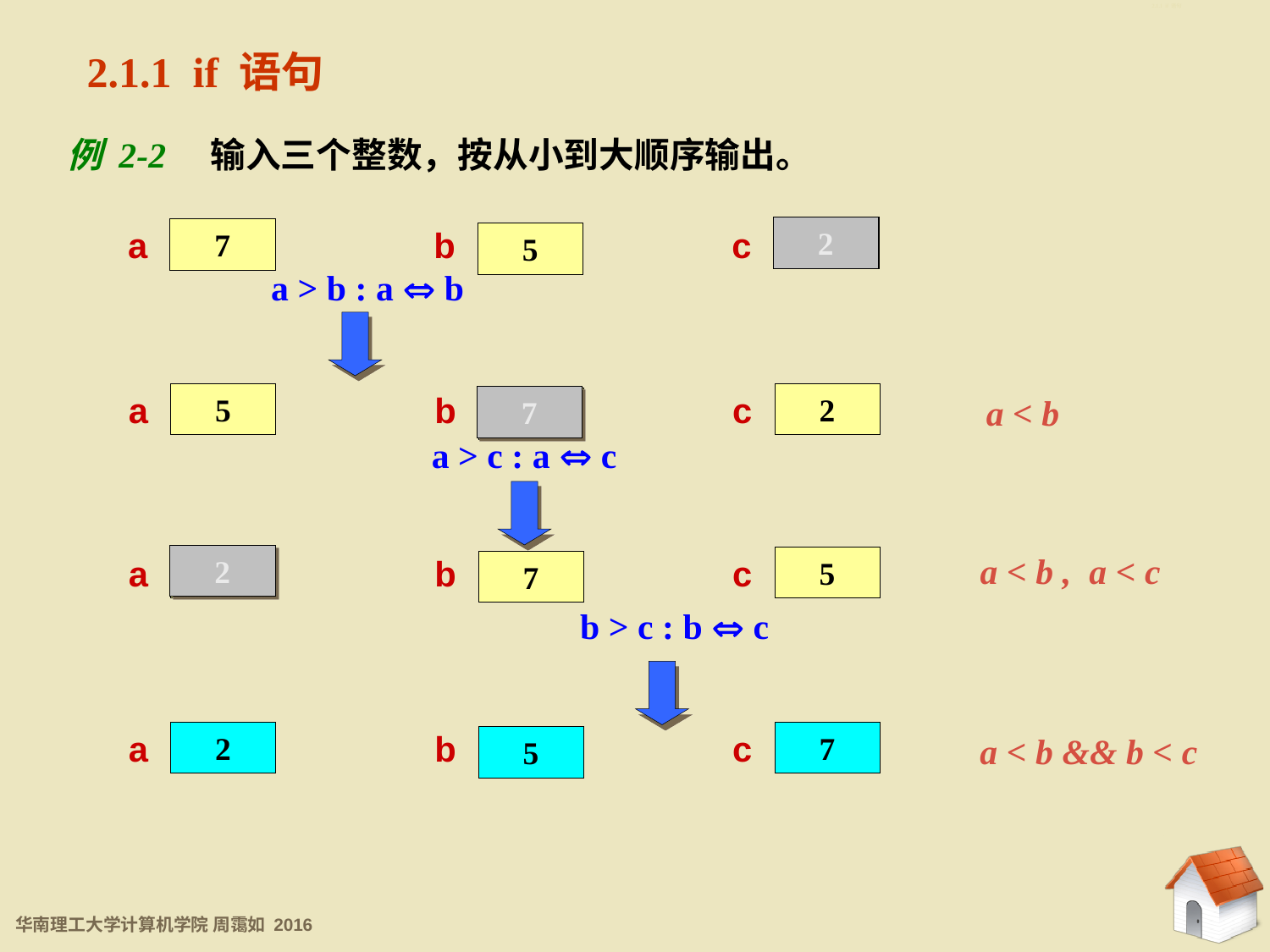

2.1.1  if 语句
2.1.1  if 语句
例 2-2    输入三个整数，按从小到大顺序输出。
a
b
c
    2
    7
    5
    2
a > b : a ⇔ b

a
b
c
    5
    2
    7
a < b
    7
a > c : a ⇔ c

a < b ,  a < c
a
b
c
    2
    5
    7
    2
b > c : b ⇔ c

a
b
c
    2
    7
    5
a < b && b < c